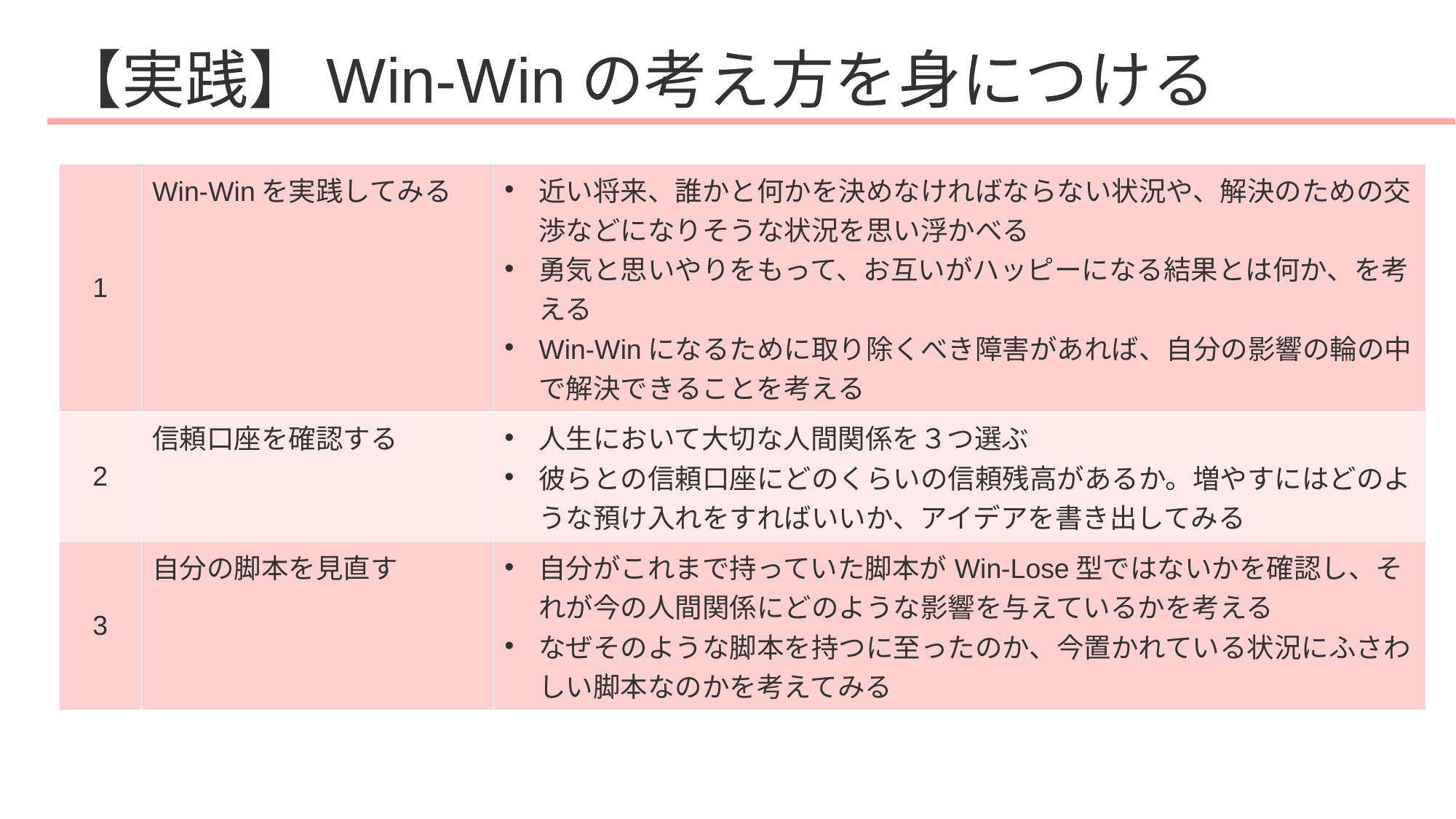

# 【実践】Win-Winの考え方を身につける
| 1 | Win-Winを実践してみる | 近い将来、誰かと何かを決めなければならない状況や、解決のための交渉などになりそうな状況を思い浮かべる 勇気と思いやりをもって、お互いがハッピーになる結果とは何か、を考える Win-Winになるために取り除くべき障害があれば、自分の影響の輪の中で解決できることを考える |
| --- | --- | --- |
| 2 | 信頼口座を確認する | 人生において大切な人間関係を３つ選ぶ 彼らとの信頼口座にどのくらいの信頼残高があるか。増やすにはどのような預け入れをすればいいか、アイデアを書き出してみる |
| 3 | 自分の脚本を見直す | 自分がこれまで持っていた脚本がWin-Lose型ではないかを確認し、それが今の人間関係にどのような影響を与えているかを考える なぜそのような脚本を持つに至ったのか、今置かれている状況にふさわしい脚本なのかを考えてみる |
46